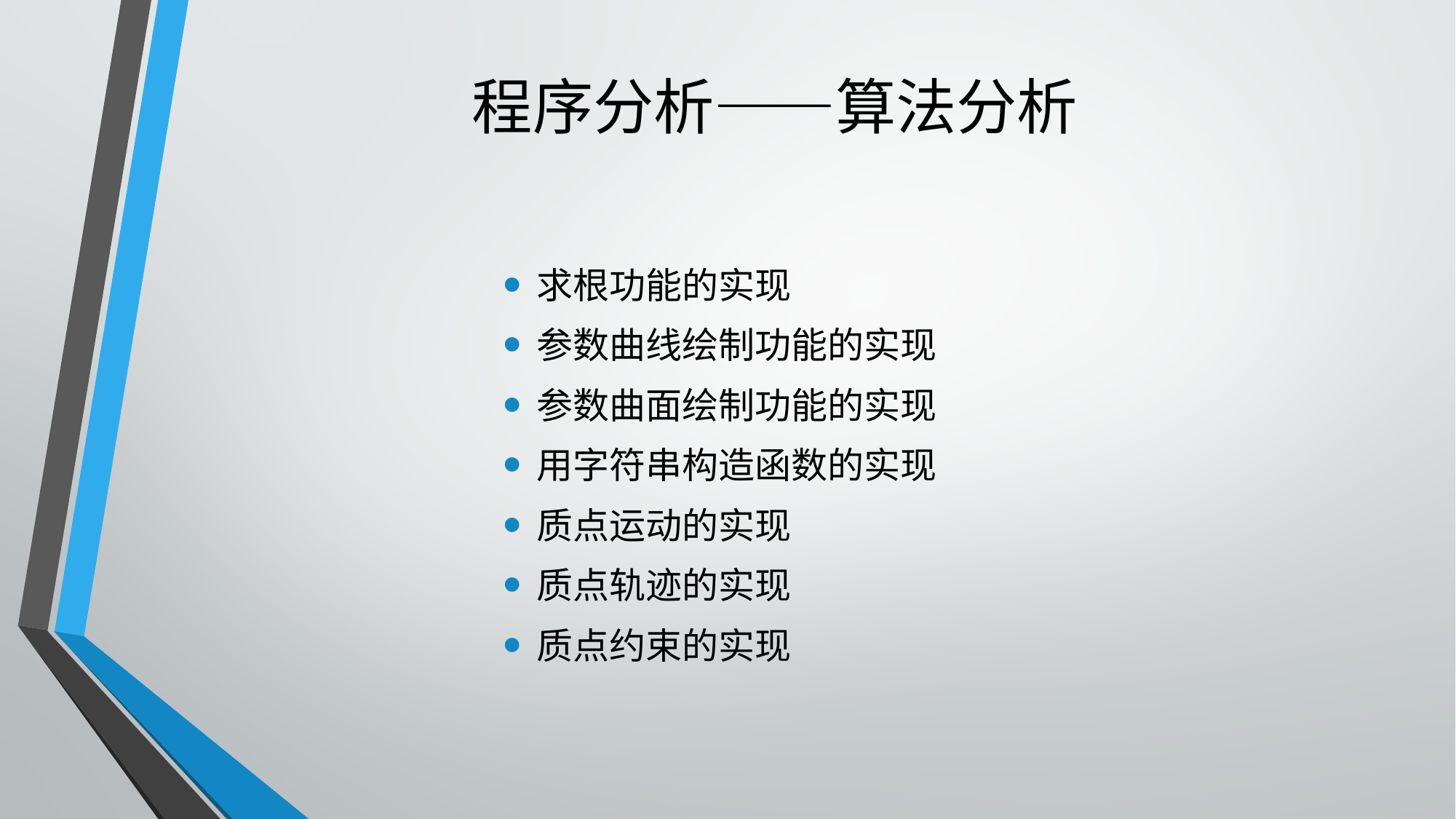

# 程序分析——算法分析
求根功能的实现
参数曲线绘制功能的实现
参数曲面绘制功能的实现
用字符串构造函数的实现
质点运动的实现
质点轨迹的实现
质点约束的实现